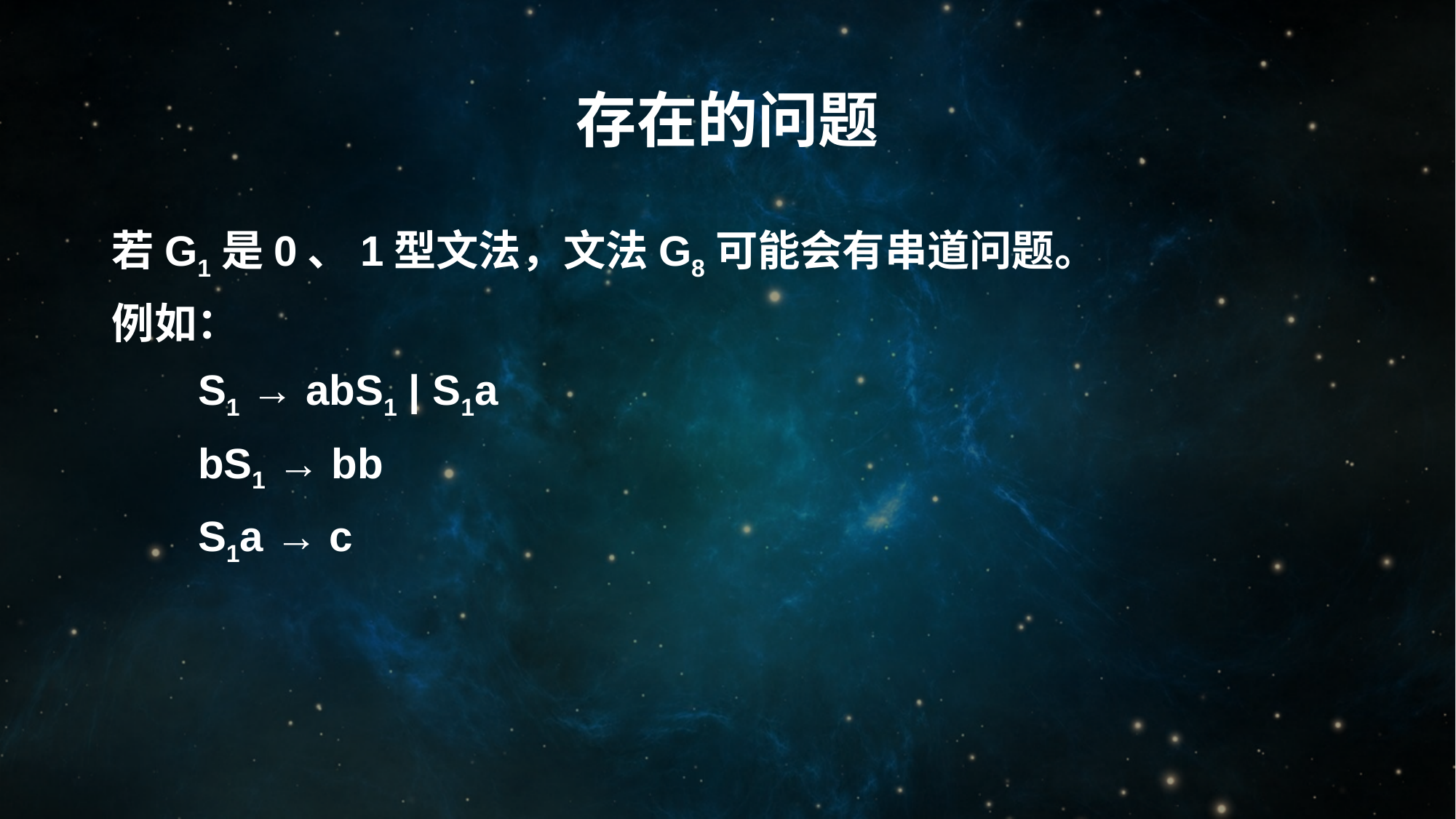

# 存在的问题
若G1是0、1型文法，文法G8可能会有串道问题。
例如：
S1 → abS1 | S1a
bS1 → bb
S1a → c